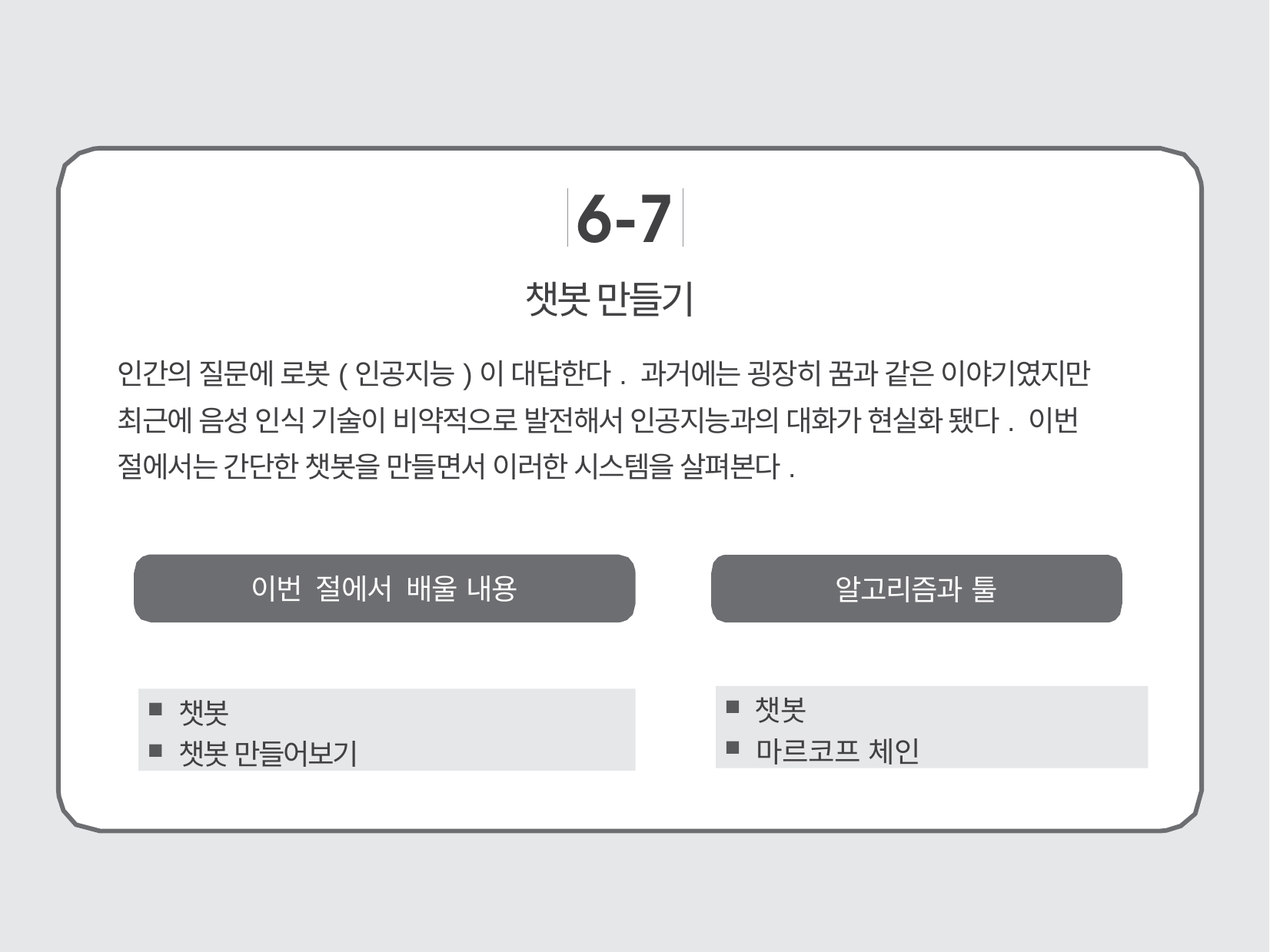

6-7

# 챗봇 만들기

인간의 질문에 로봇(인공지능)이 대답한다. 과거에는 굉장히 꿈과 같은 이야기였지만 최근에 음성 인식 기술이 비약적으로 발전해서 인공지능과의 대화가 현실화 됐다. 이번 절에서는 간단한 챗봇을 만들면서 이러한 시스템을 살펴본다.
이번  절에서  배울 내용
알고리즘과 툴
 챗봇
 마르코프 체인
 챗봇
 챗봇 만들어보기